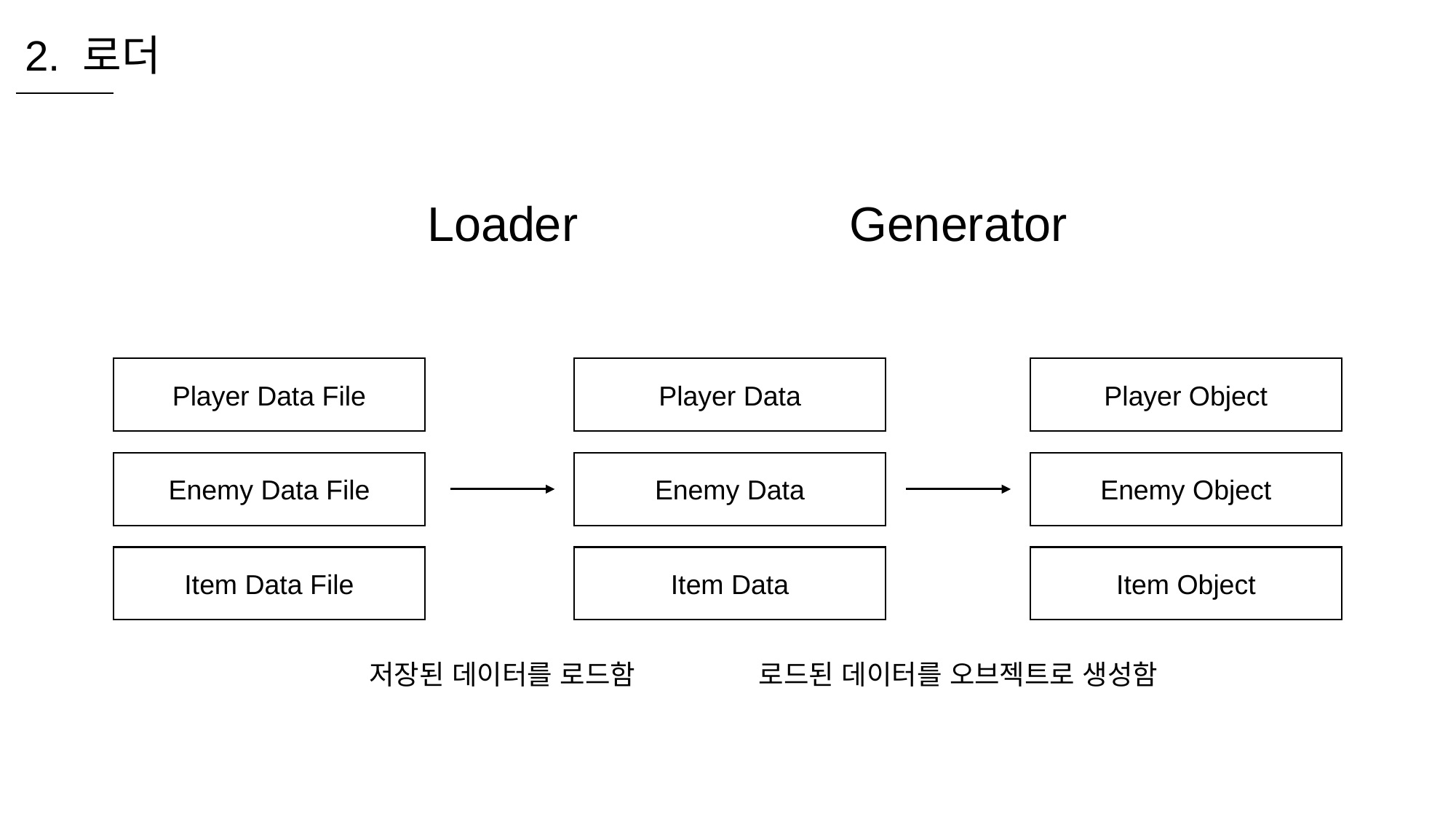

2. 로더
Generator
Loader
Player Data File
Enemy Data File
Item Data File
Player Data
Enemy Data
Item Data
Player Object
Enemy Object
Item Object
저장된 데이터를 로드함
로드된 데이터를 오브젝트로 생성함